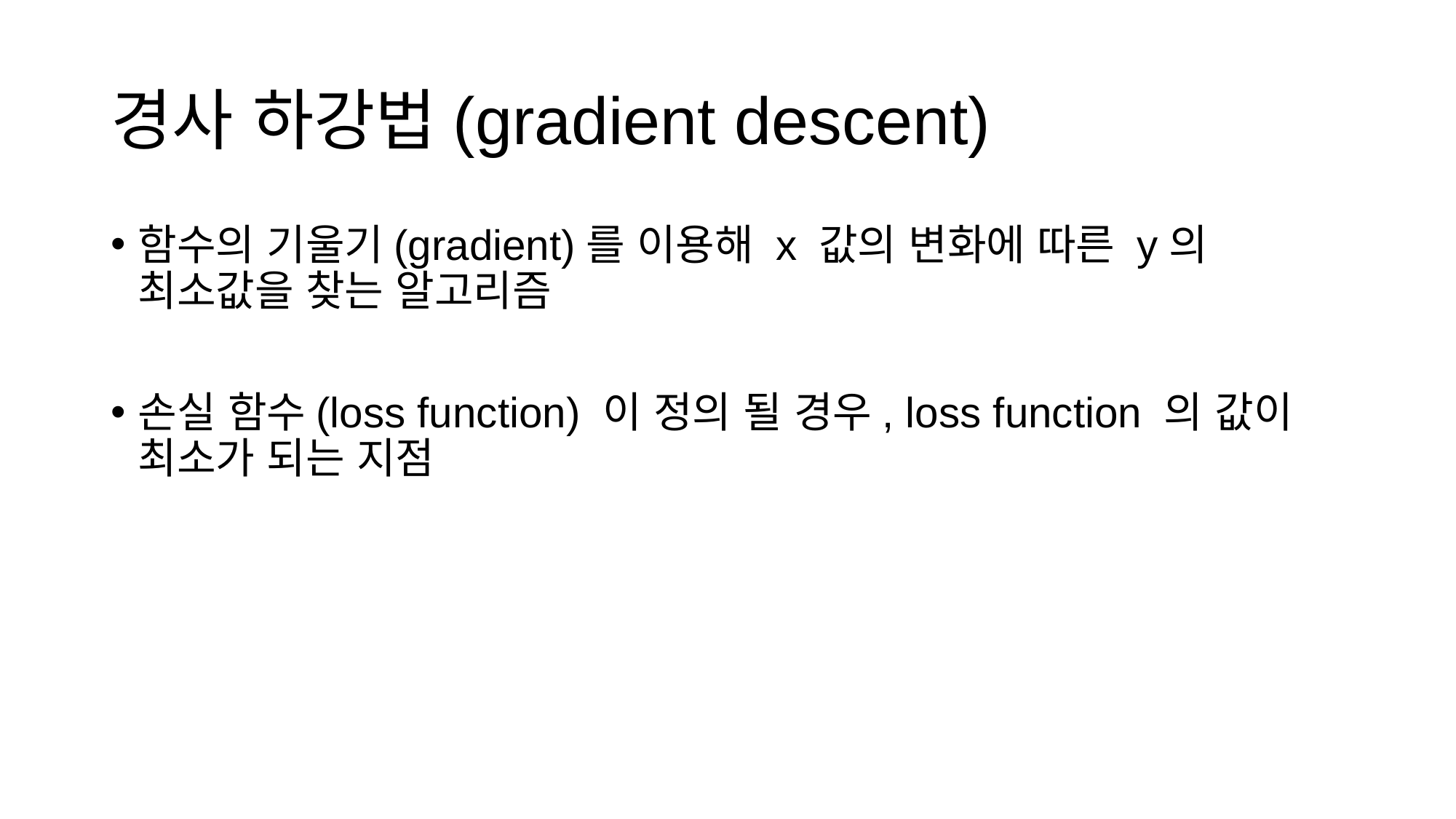

# 경사 하강법(gradient descent)
함수의 기울기(gradient)를 이용해 x 값의 변화에 따른 y의 최소값을 찾는 알고리즘

손실 함수(loss function) 이 정의 될 경우, loss function 의 값이 최소가 되는 지점